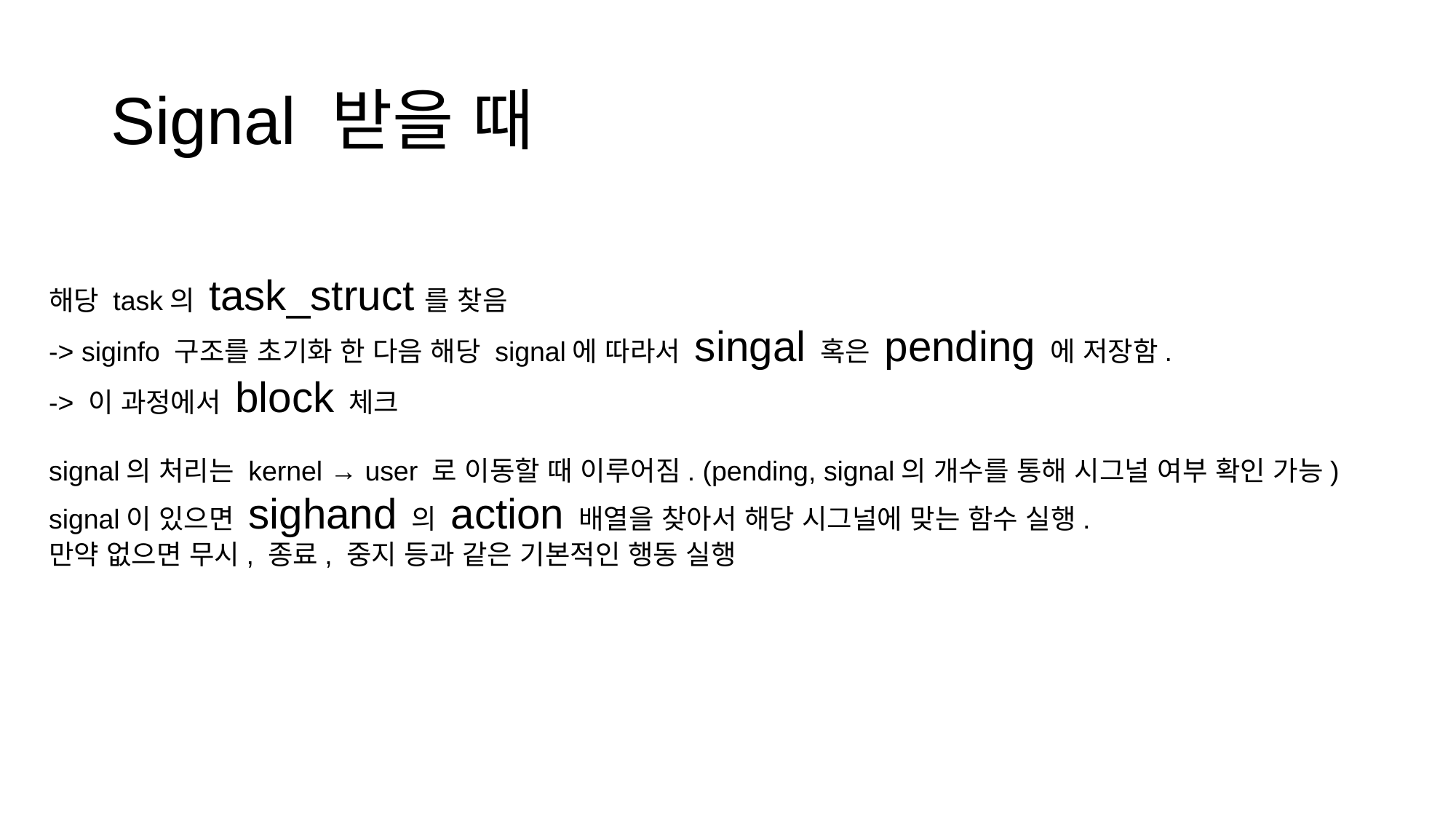

# Signal 받을 때
해당 task의 task_struct를 찾음
-> siginfo 구조를 초기화 한 다음 해당 signal에 따라서 singal 혹은 pending 에 저장함.
-> 이 과정에서 block 체크

signal의 처리는 kernel → user 로 이동할 때 이루어짐. (pending, signal의 개수를 통해 시그널 여부 확인 가능)
signal이 있으면 sighand 의 action 배열을 찾아서 해당 시그널에 맞는 함수 실행.
만약 없으면 무시, 종료, 중지 등과 같은 기본적인 행동 실행